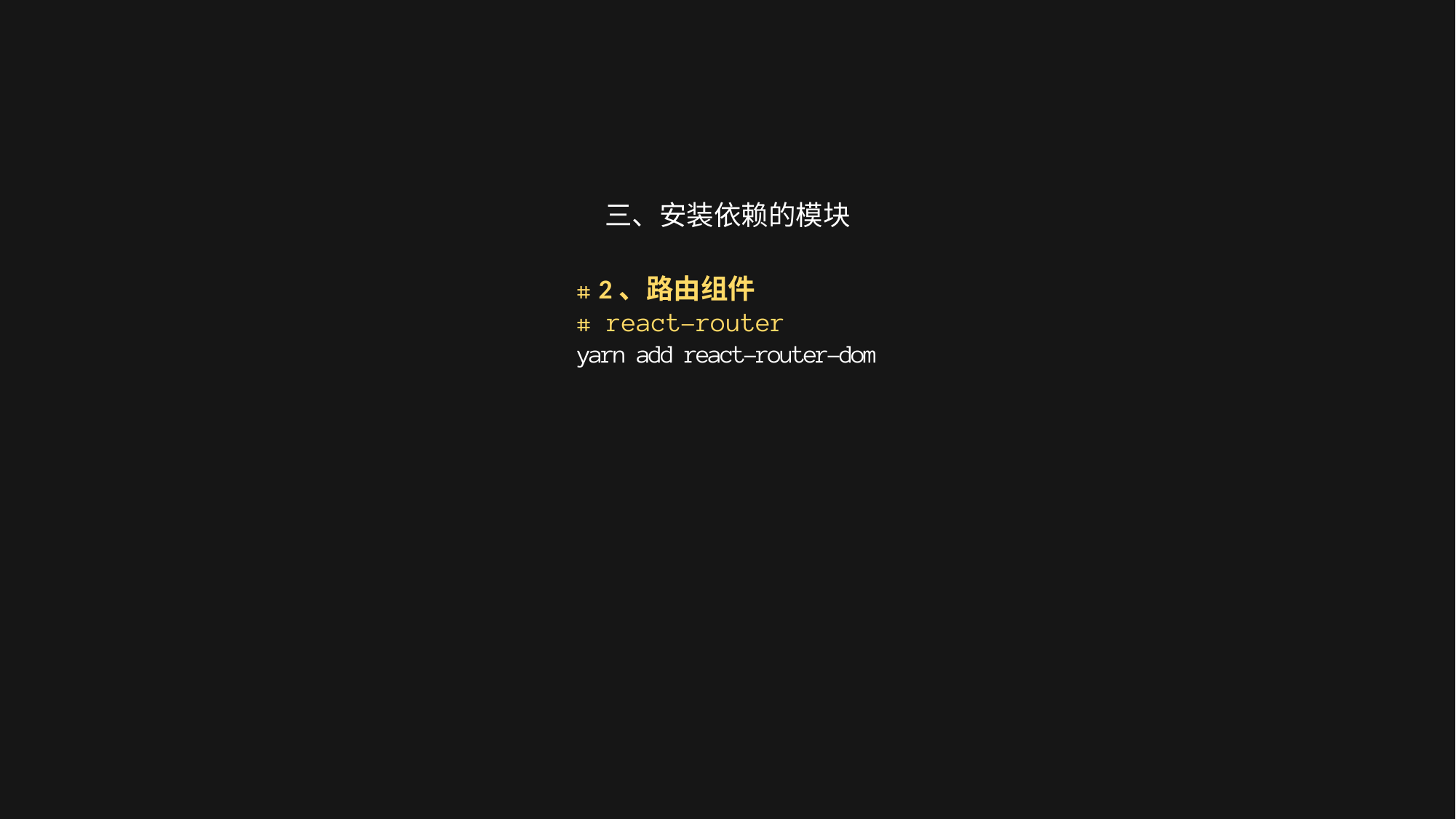

三、安装依赖的模块
# 2、路由组件
# react-router
yarn add react-router-dom